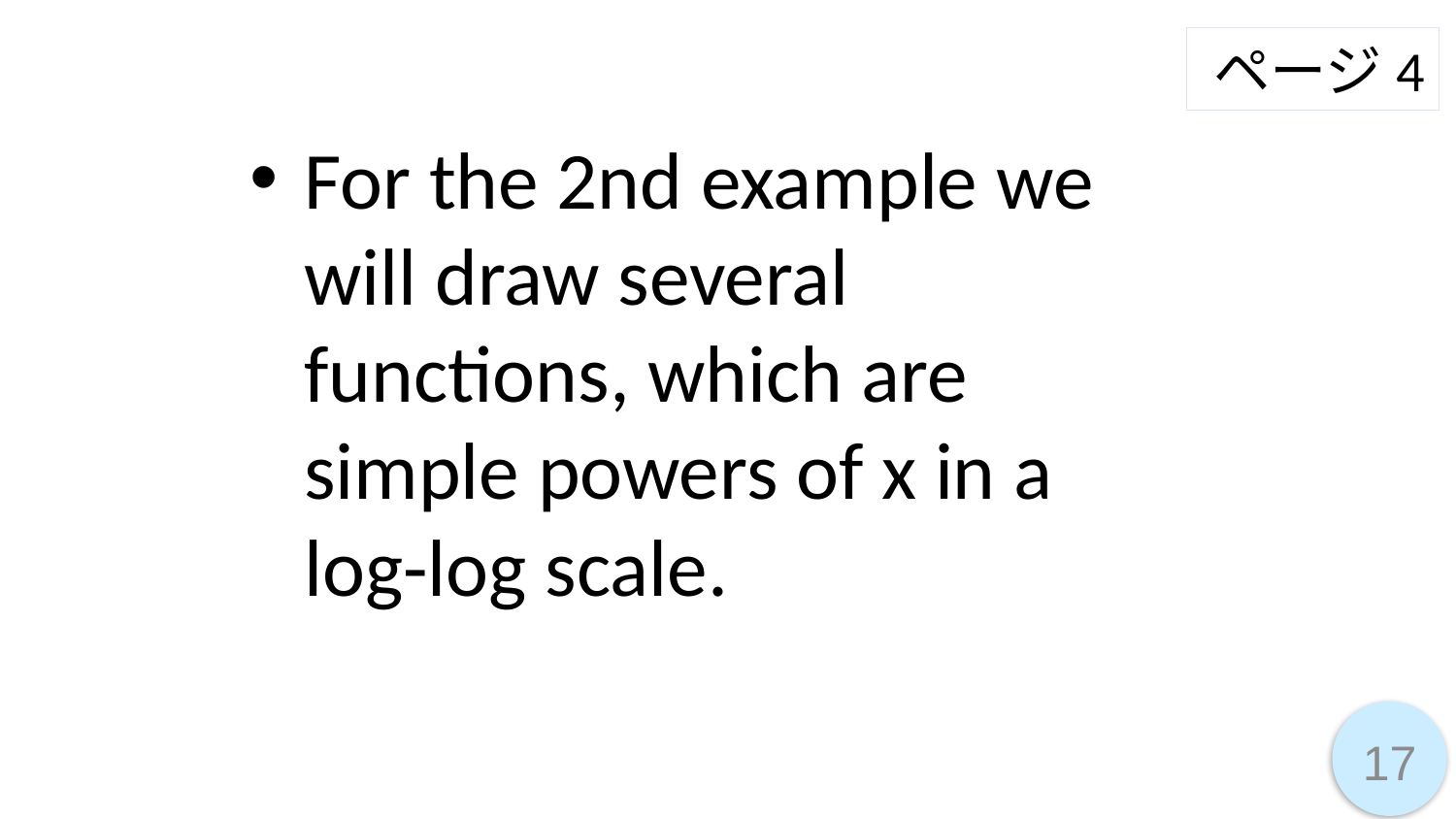

ページ4
For the 2nd example we will draw several functions, which are simple powers of x in a log-log scale.
17